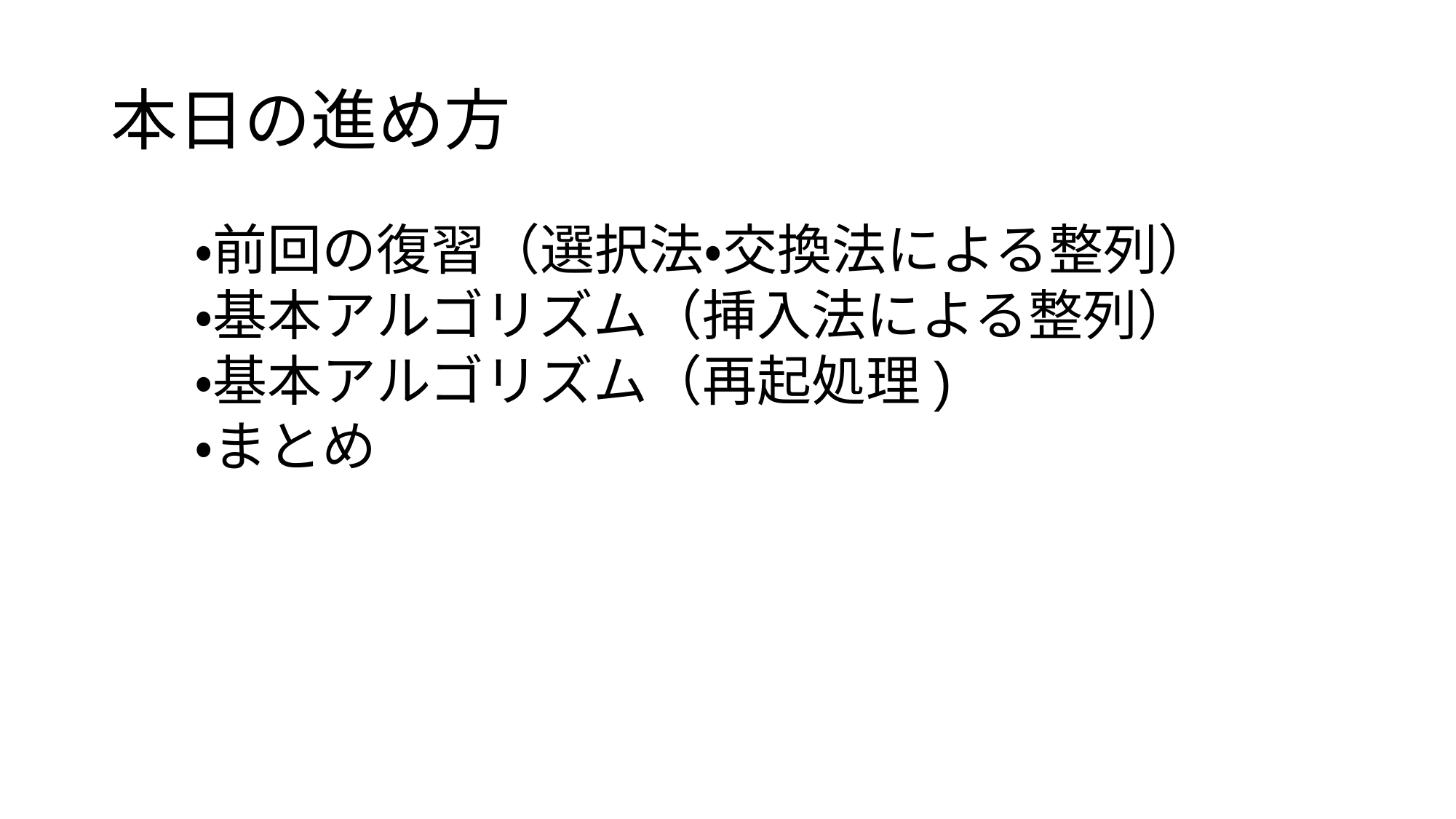

# 本日の進め方
・前回の復習（選択法・交換法による整列）
・基本アルゴリズム（挿入法による整列）
・基本アルゴリズム（再起処理)
・まとめ